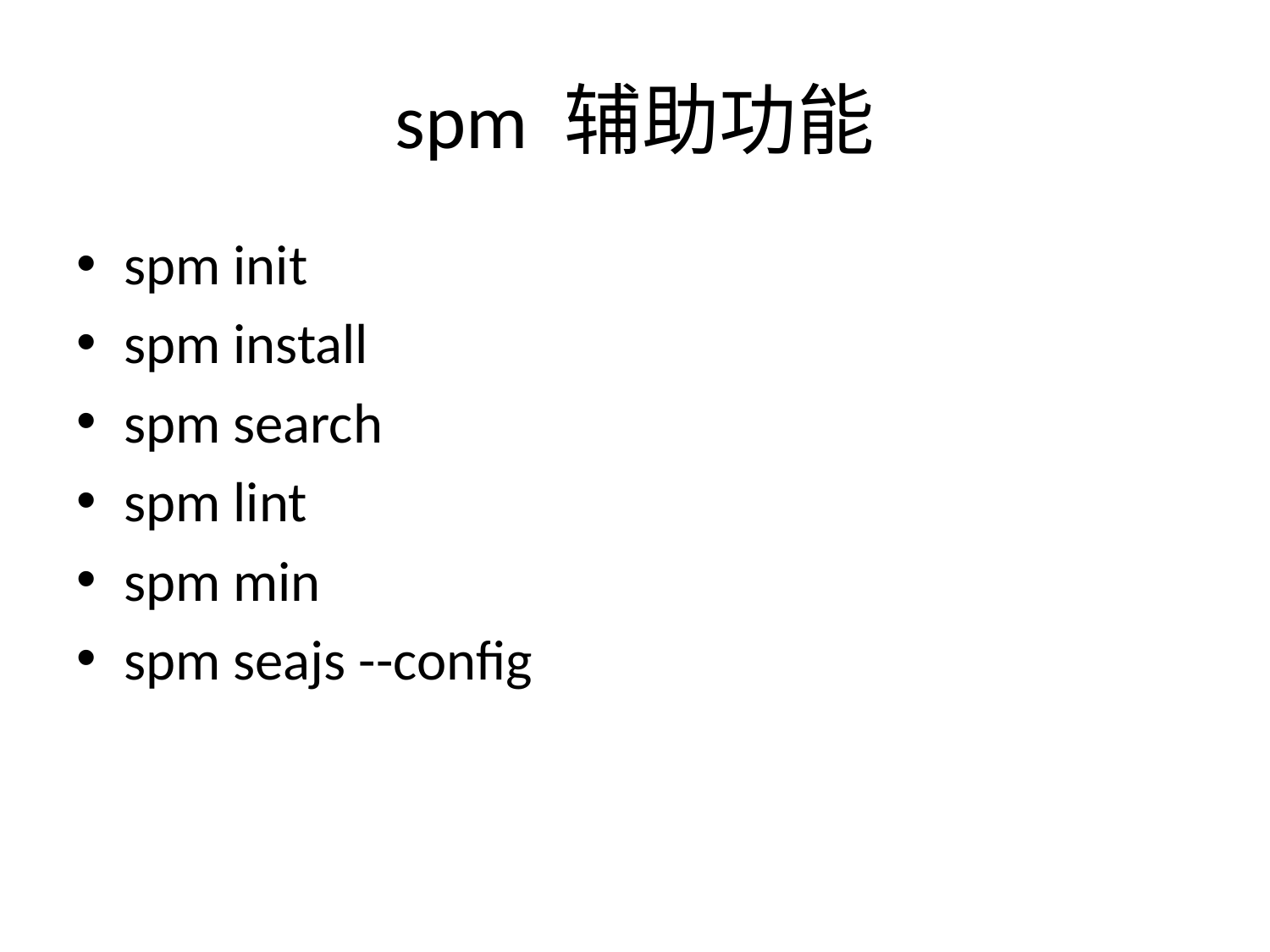

# spm 辅助功能
spm init
spm install
spm search
spm lint
spm min
spm seajs --config